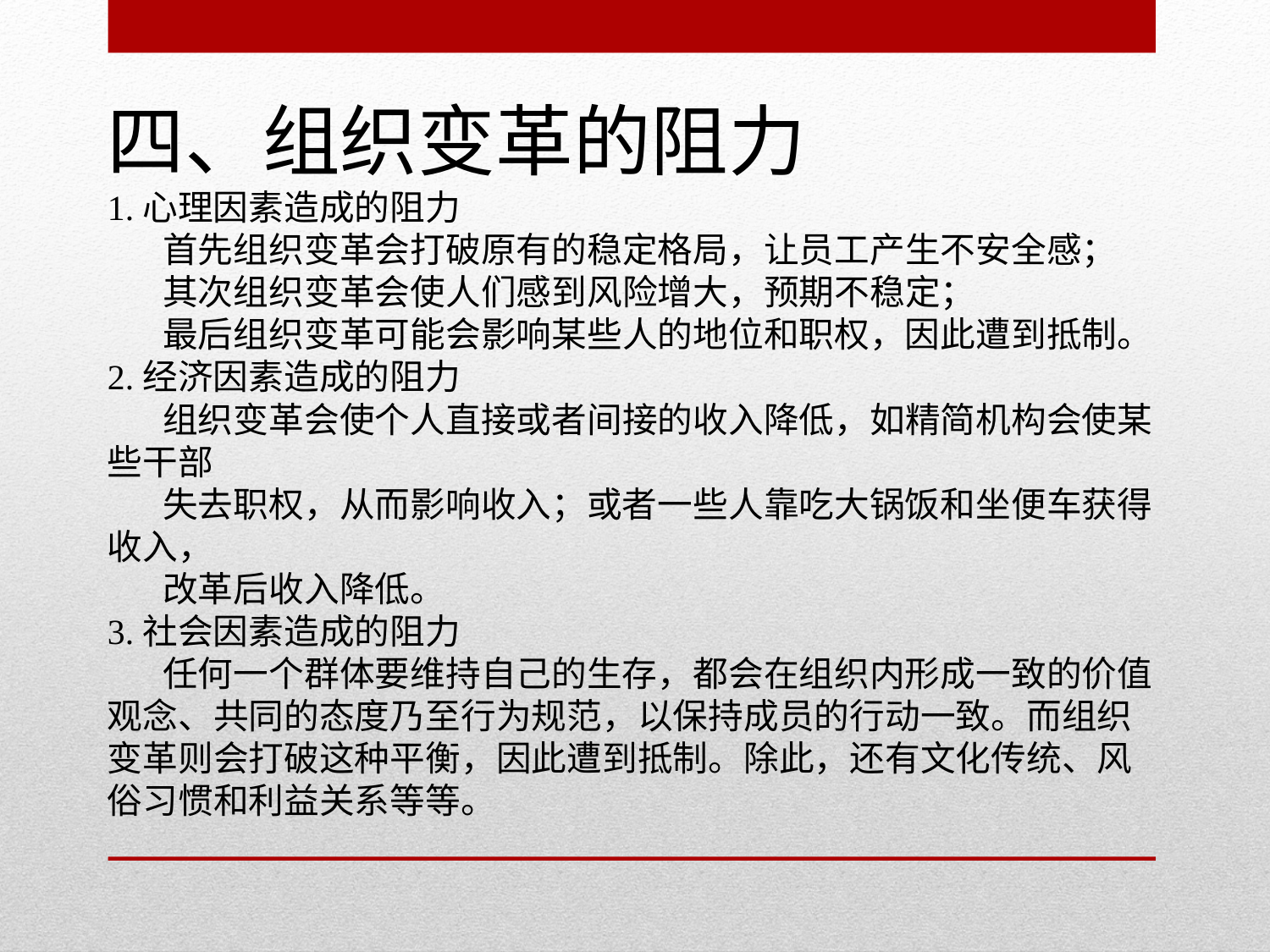

四、组织变革的阻力
1.心理因素造成的阻力
      首先组织变革会打破原有的稳定格局，让员工产生不安全感；
      其次组织变革会使人们感到风险增大，预期不稳定；
      最后组织变革可能会影响某些人的地位和职权，因此遭到抵制。
2.经济因素造成的阻力
      组织变革会使个人直接或者间接的收入降低，如精简机构会使某些干部
      失去职权，从而影响收入；或者一些人靠吃大锅饭和坐便车获得收入，
      改革后收入降低。
3.社会因素造成的阻力
      任何一个群体要维持自己的生存，都会在组织内形成一致的价值观念、共同的态度乃至行为规范，以保持成员的行动一致。而组织变革则会打破这种平衡，因此遭到抵制。除此，还有文化传统、风俗习惯和利益关系等等。